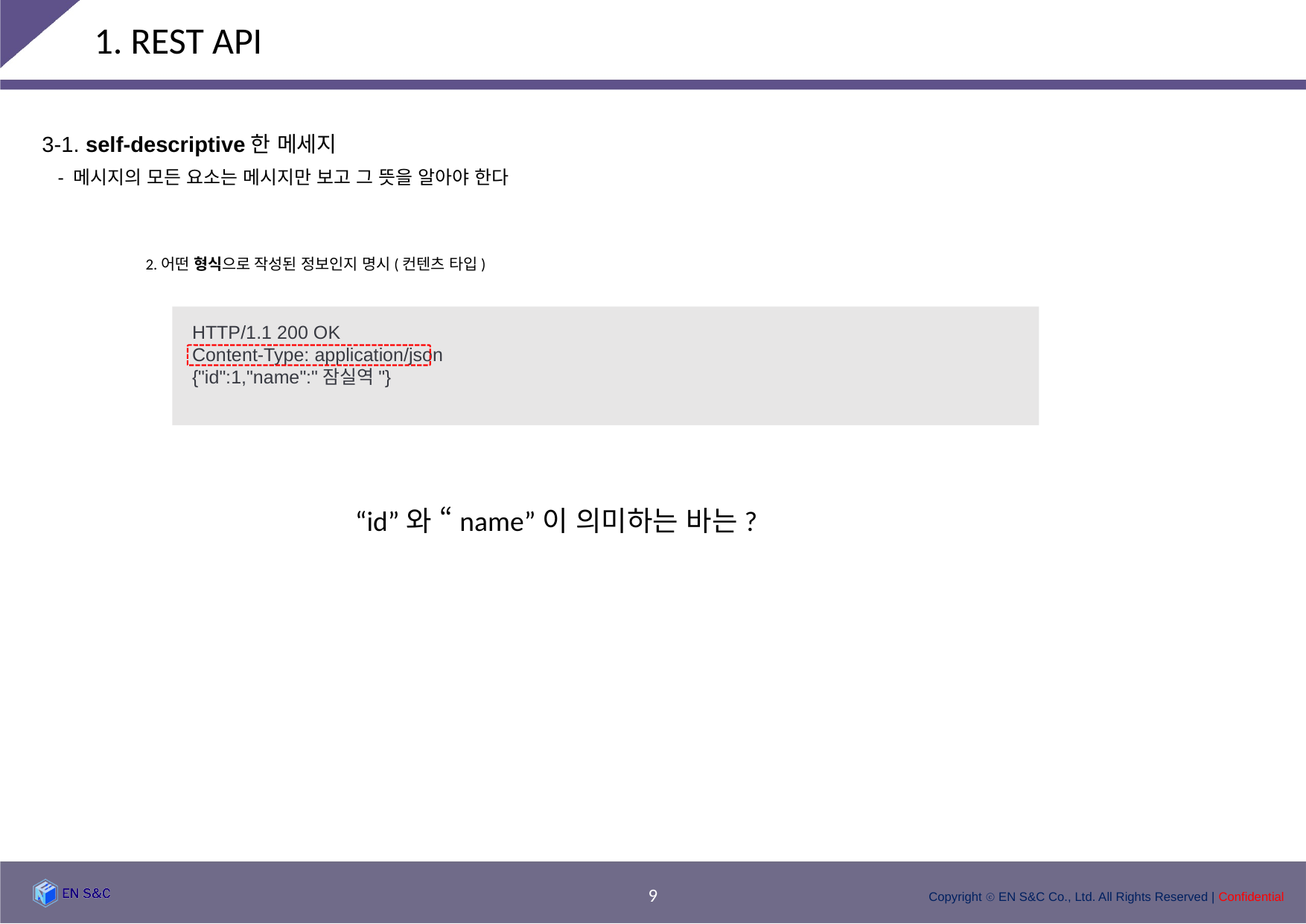

1. REST API
3-1. self-descriptive한 메세지
- 메시지의 모든 요소는 메시지만 보고 그 뜻을 알아야 한다
2.어떤 형식으로 작성된 정보인지 명시(컨텐츠 타입)

HTTP/1.1 200 OK
Content-Type: application/json
{"id":1,"name":"잠실역"}

“id”와 “name”이 의미하는 바는?
9